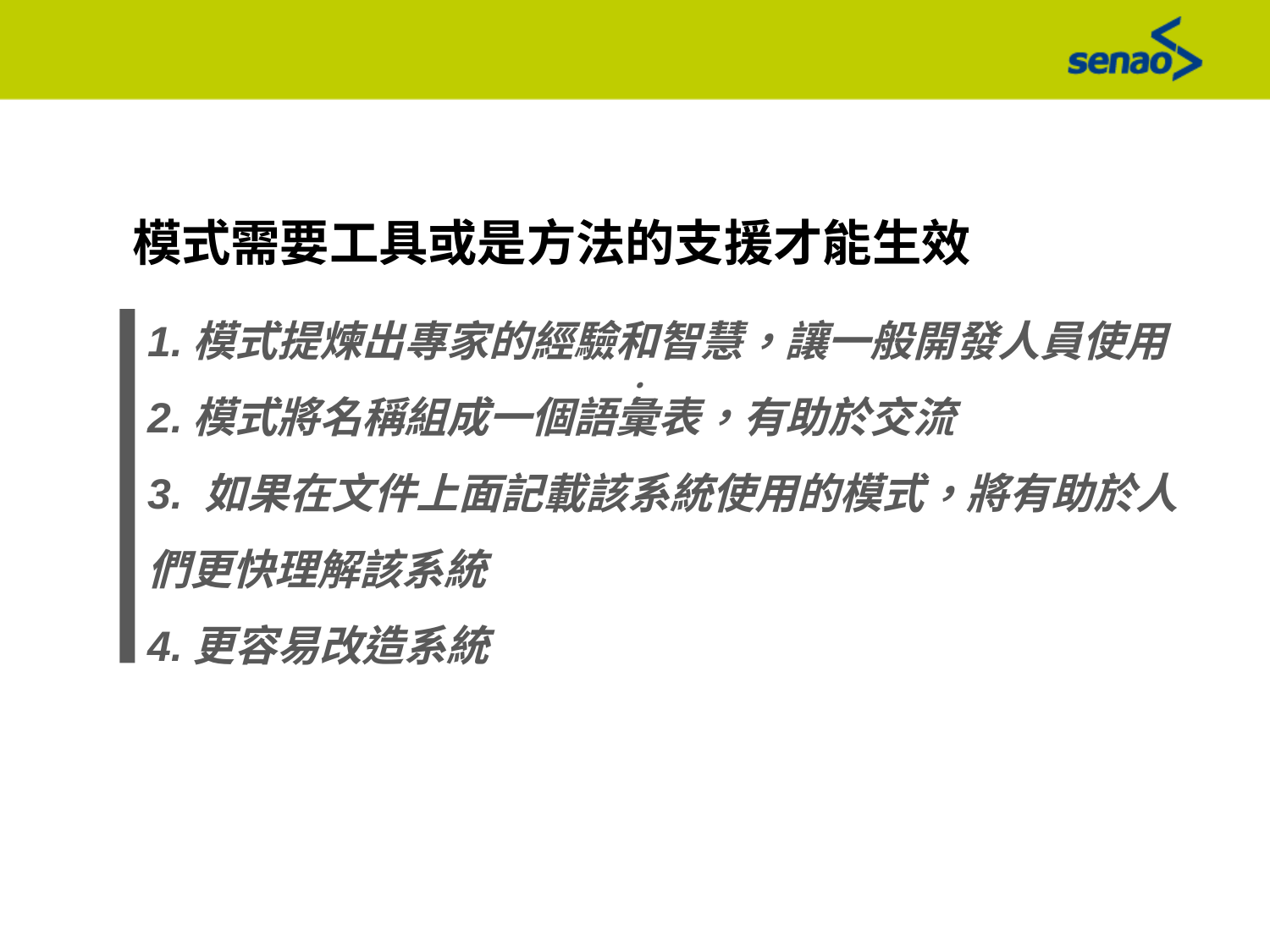

模式需要工具或是方法的支援才能生效
1.模式提煉出專家的經驗和智慧，讓一般開發人員使用
2.模式將名稱組成一個語彙表，有助於交流
3. 如果在文件上面記載該系統使用的模式，將有助於人們更快理解該系統
4.更容易改造系統

：